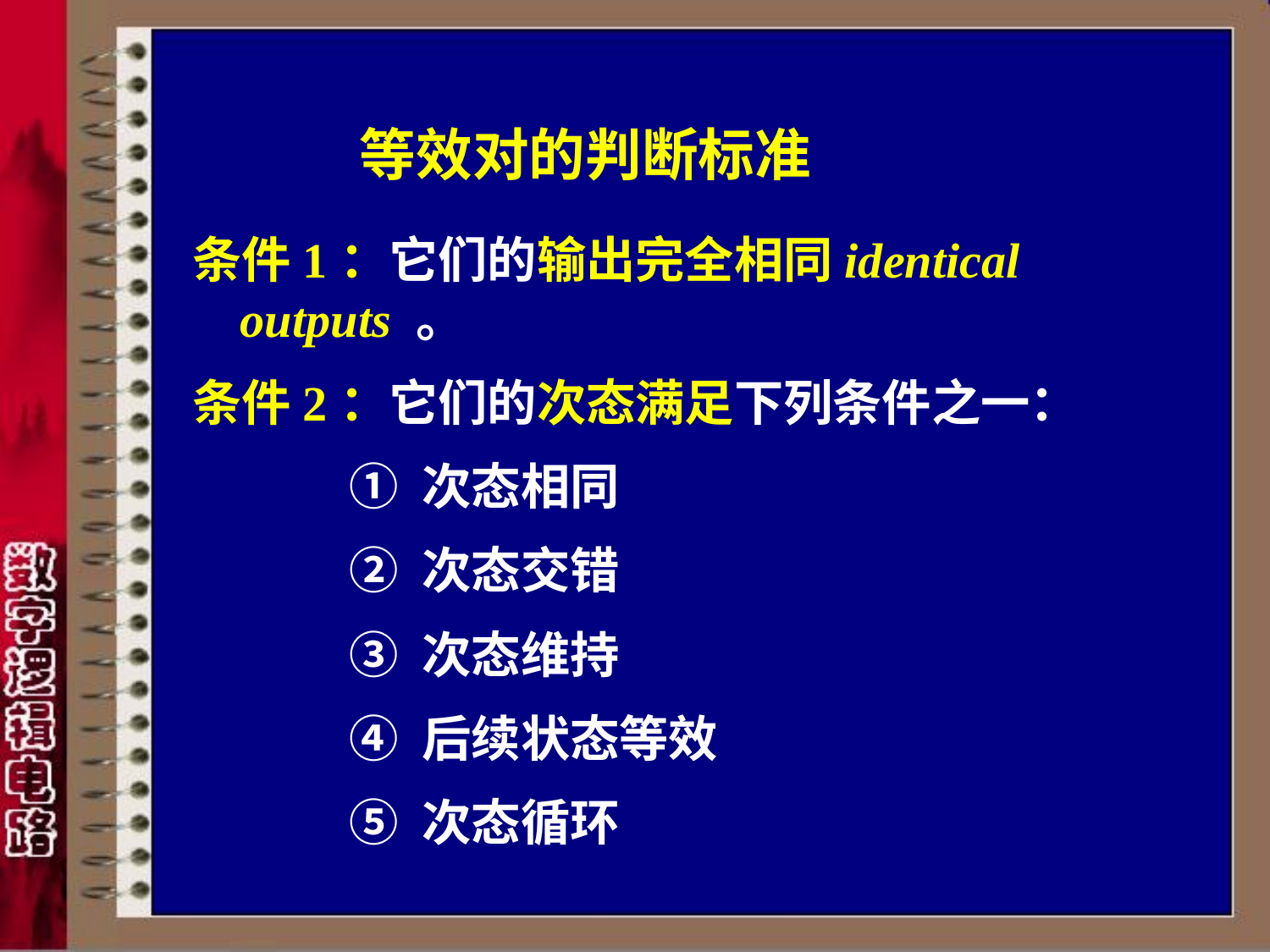

# 等效对的判断标准
条件1：它们的输出完全相同identical outputs 。
条件2：它们的次态满足下列条件之一：
              ① 次态相同
              ② 次态交错
              ③ 次态维持
              ④ 后续状态等效
              ⑤ 次态循环